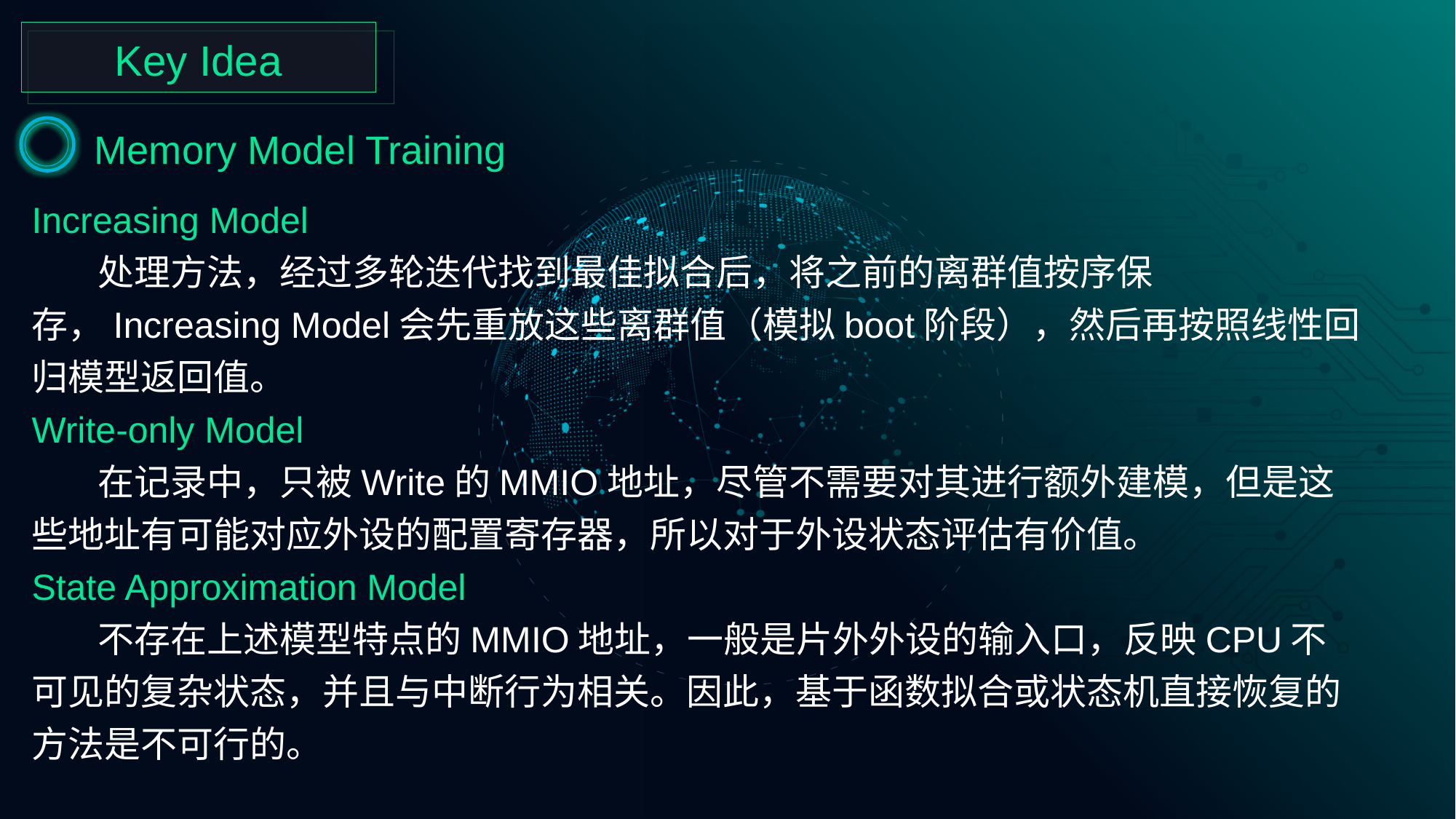

Key Idea

Memory Model Training
Increasing Model
       处理方法，经过多轮迭代找到最佳拟合后，将之前的离群值按序保存，Increasing Model会先重放这些离群值（模拟boot阶段），然后再按照线性回归模型返回值。
Write-only Model
       在记录中，只被Write的MMIO地址，尽管不需要对其进行额外建模，但是这些地址有可能对应外设的配置寄存器，所以对于外设状态评估有价值。
State Approximation Model
       不存在上述模型特点的MMIO地址，一般是片外外设的输入口，反映CPU不可见的复杂状态，并且与中断行为相关。因此，基于函数拟合或状态机直接恢复的方法是不可行的。